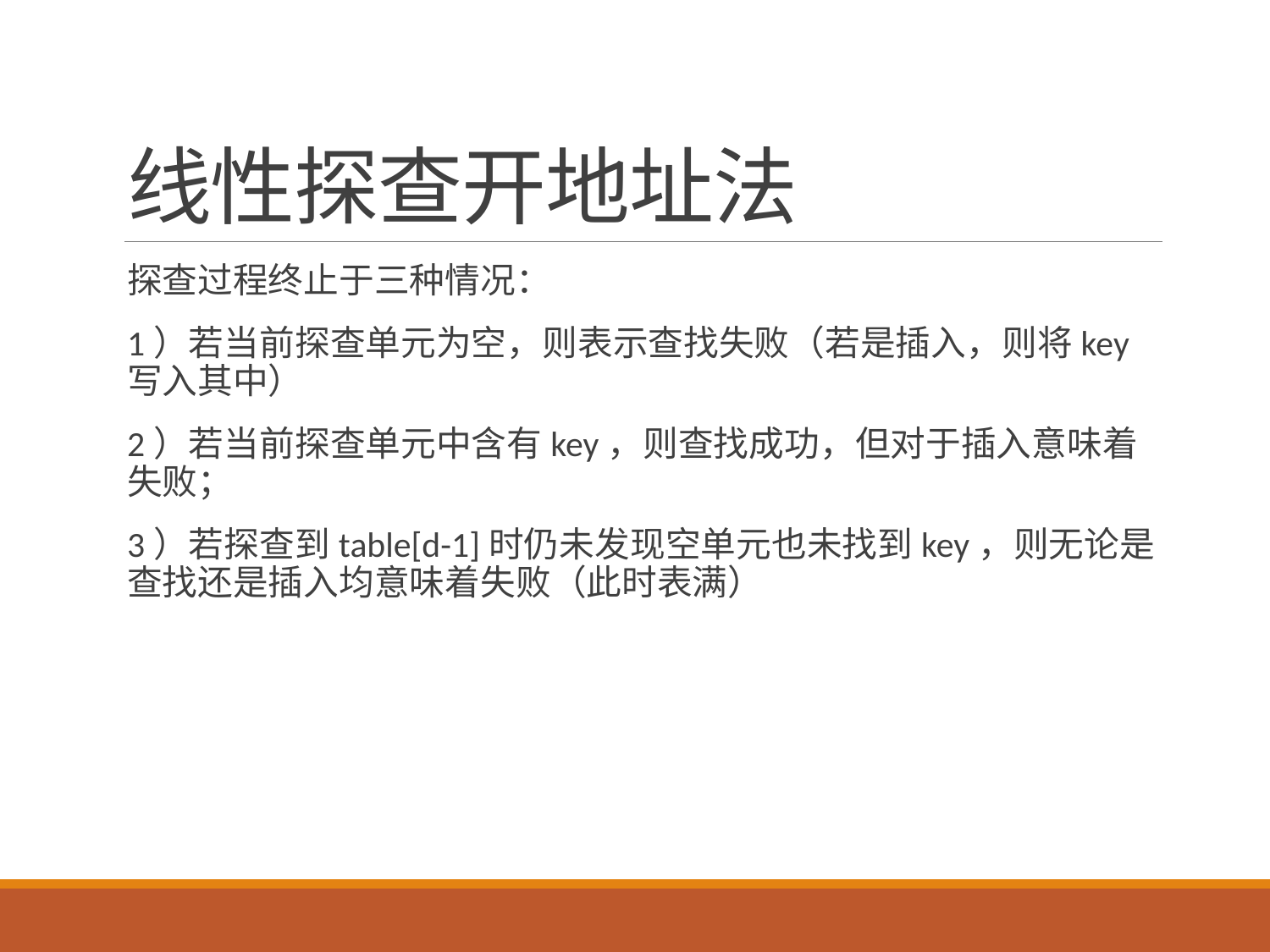

# 线性探查开地址法
探查过程终止于三种情况：
1）若当前探查单元为空，则表示查找失败（若是插入，则将key写入其中）
2）若当前探查单元中含有key，则查找成功，但对于插入意味着失败；
3）若探查到table[d-1]时仍未发现空单元也未找到key，则无论是查找还是插入均意味着失败（此时表满）